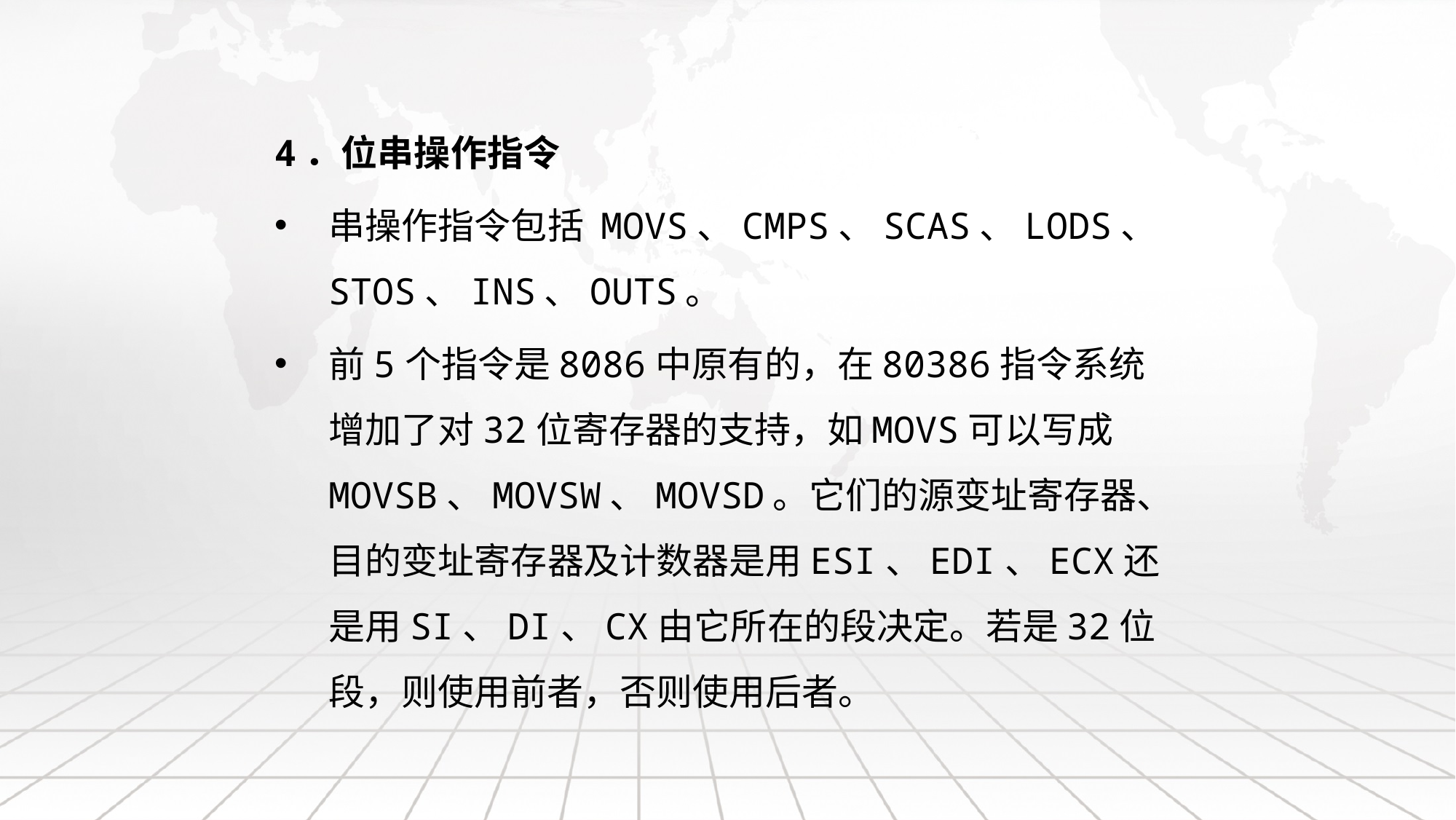

4．位串操作指令
串操作指令包括 MOVS、CMPS、SCAS、LODS、STOS、INS、OUTS。
前5个指令是8086中原有的，在80386指令系统增加了对32位寄存器的支持，如MOVS可以写成MOVSB、MOVSW、MOVSD。它们的源变址寄存器、目的变址寄存器及计数器是用ESI、EDI、ECX还是用SI、DI、CX由它所在的段决定。若是32位段，则使用前者，否则使用后者。